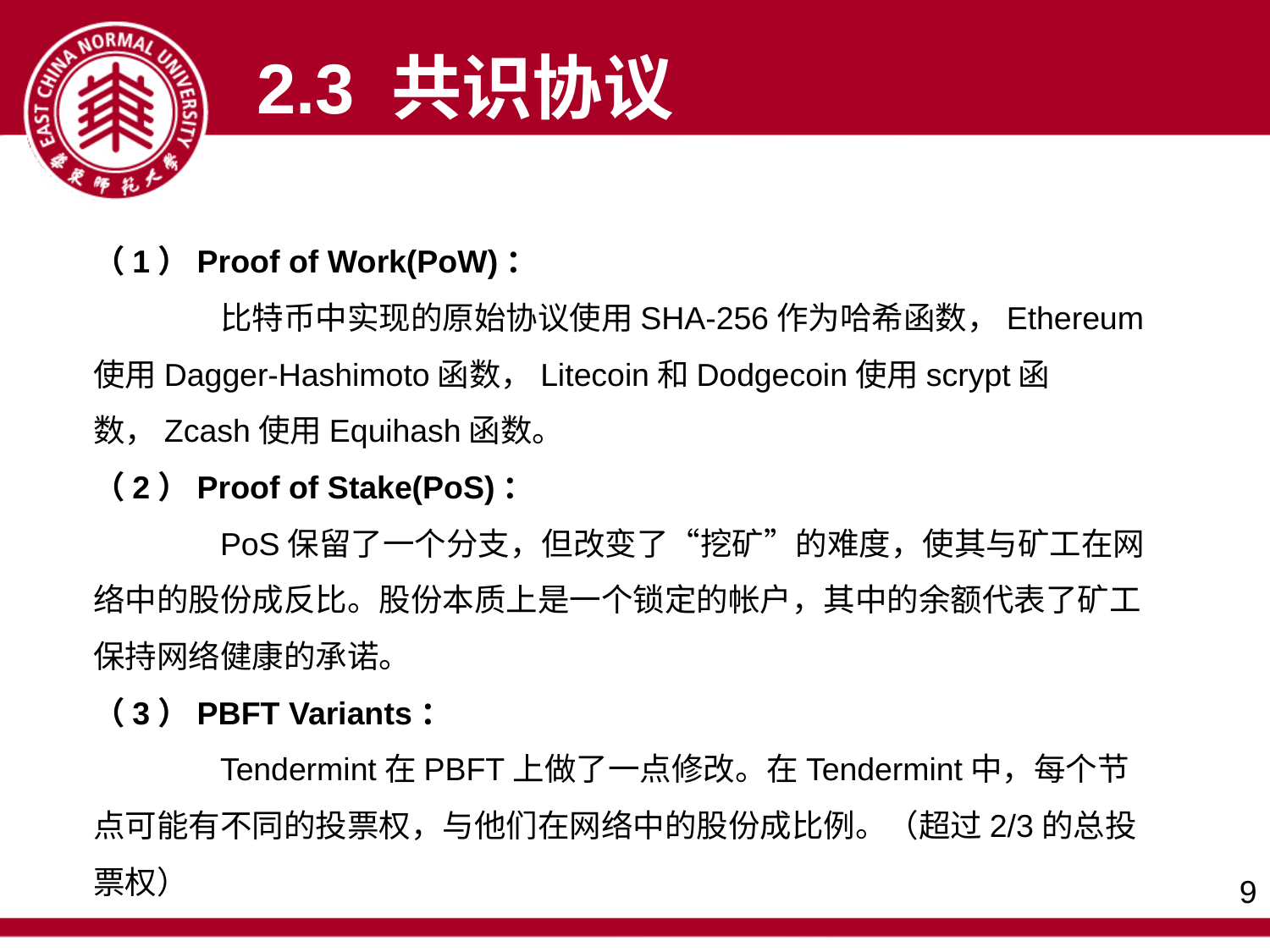

2.3 共识协议
（1）Proof of Work(PoW)：
	比特币中实现的原始协议使用SHA-256作为哈希函数，Ethereum使用Dagger-Hashimoto函数，Litecoin和Dodgecoin使用scrypt函数，Zcash使用Equihash函数。
（2）Proof of Stake(PoS)：
	PoS保留了一个分支，但改变了“挖矿”的难度，使其与矿工在网络中的股份成反比。股份本质上是一个锁定的帐户，其中的余额代表了矿工保持网络健康的承诺。
（3）PBFT Variants：
	Tendermint在PBFT上做了一点修改。在Tendermint中，每个节点可能有不同的投票权，与他们在网络中的股份成比例。（超过2/3的总投票权）
9